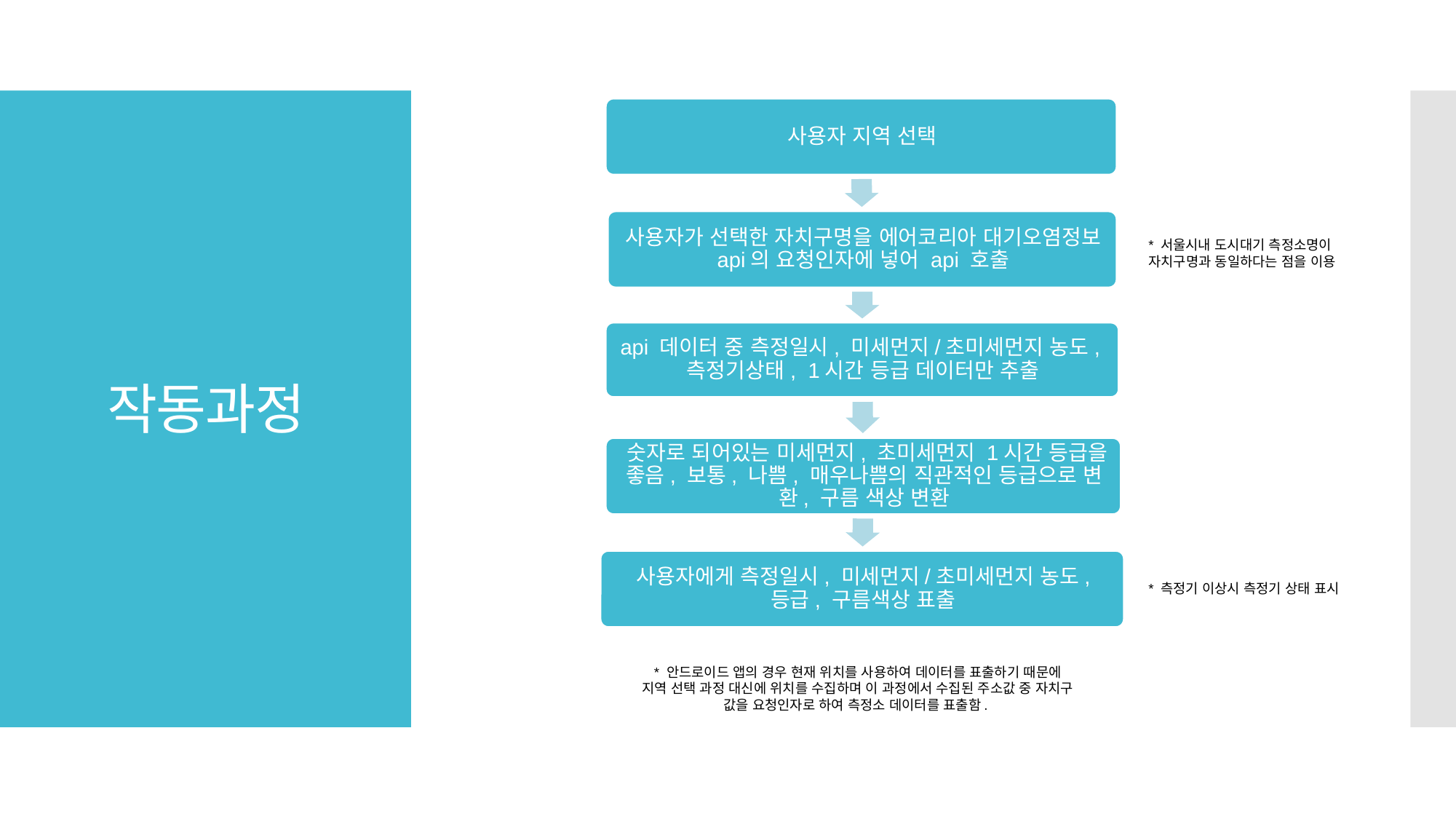

사용자 지역 선택

사용자가 선택한 자치구명을 에어코리아 대기오염정보 api의 요청인자에 넣어 api 호출

api 데이터 중 측정일시, 미세먼지/초미세먼지 농도,  측정기상태,  1시간 등급 데이터만 추출

 숫자로 되어있는 미세먼지, 초미세먼지 1시간 등급을 좋음, 보통, 나쁨, 매우나쁨의 직관적인 등급으로 변환, 구름 색상 변환

사용자에게 측정일시, 미세먼지/초미세먼지 농도, 등급, 구름색상 표출

작동과정
* 서울시내 도시대기 측정소명이 자치구명과 동일하다는 점을 이용

* 측정기 이상시 측정기 상태 표시
* 안드로이드 앱의 경우 현재 위치를 사용하여 데이터를 표출하기 때문에 지역 선택 과정 대신에 위치를 수집하며 이 과정에서 수집된 주소값 중 자치구 값을 요청인자로 하여 측정소 데이터를 표출함.